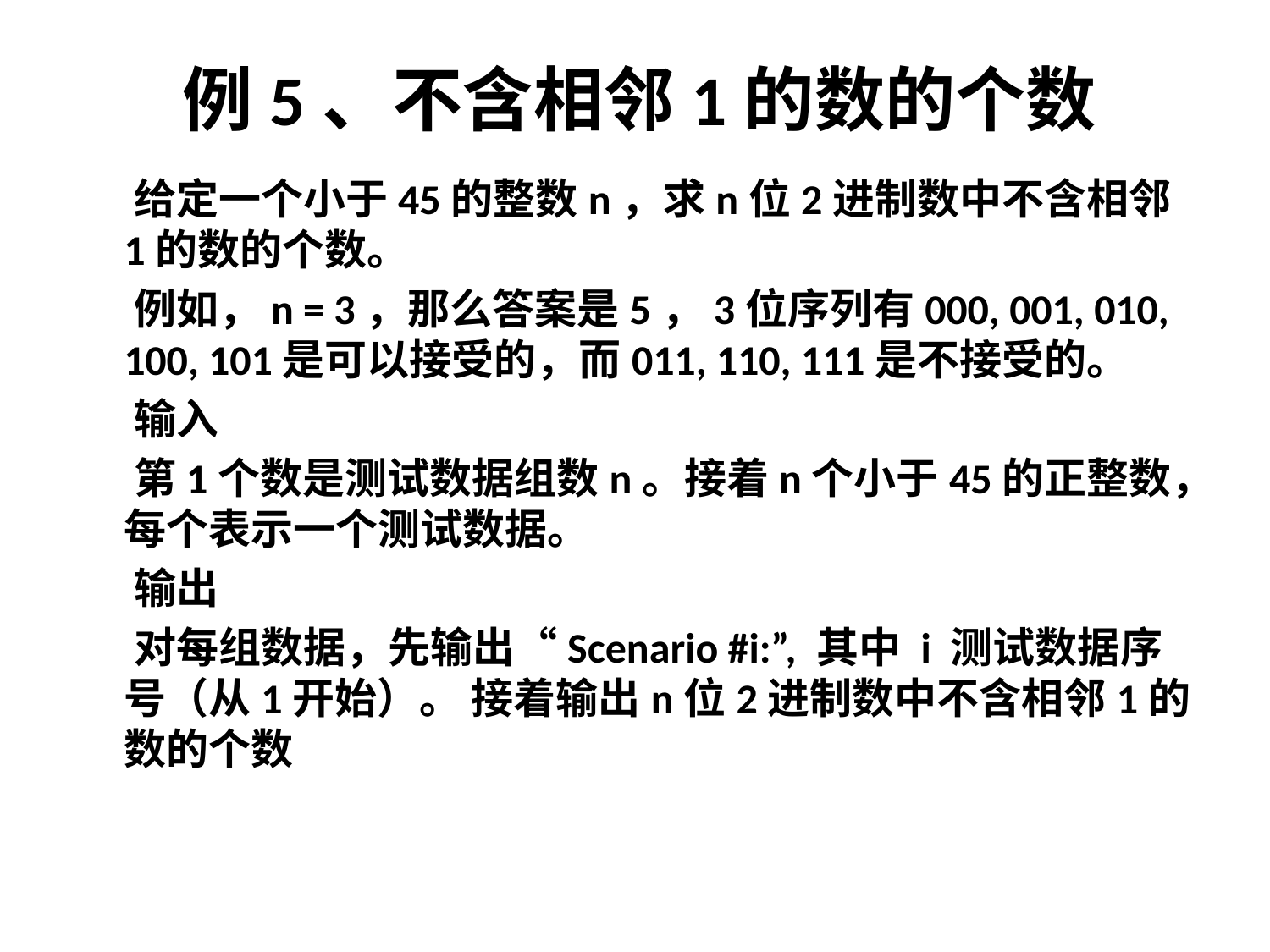

# 例5、不含相邻1的数的个数
     给定一个小于45的整数n，求n位2进制数中不含相邻1的数的个数。
     例如，n = 3，那么答案是5，3位序列有000, 001, 010, 100, 101是可以接受的，而011, 110, 111是不接受的。
     输入
     第1个数是测试数据组数n。接着n个小于45的正整数，每个表示一个测试数据。
     输出
     对每组数据，先输出“Scenario #i:”, 其中 i 测试数据序号（从1开始）。 接着输出n位2进制数中不含相邻1的数的个数